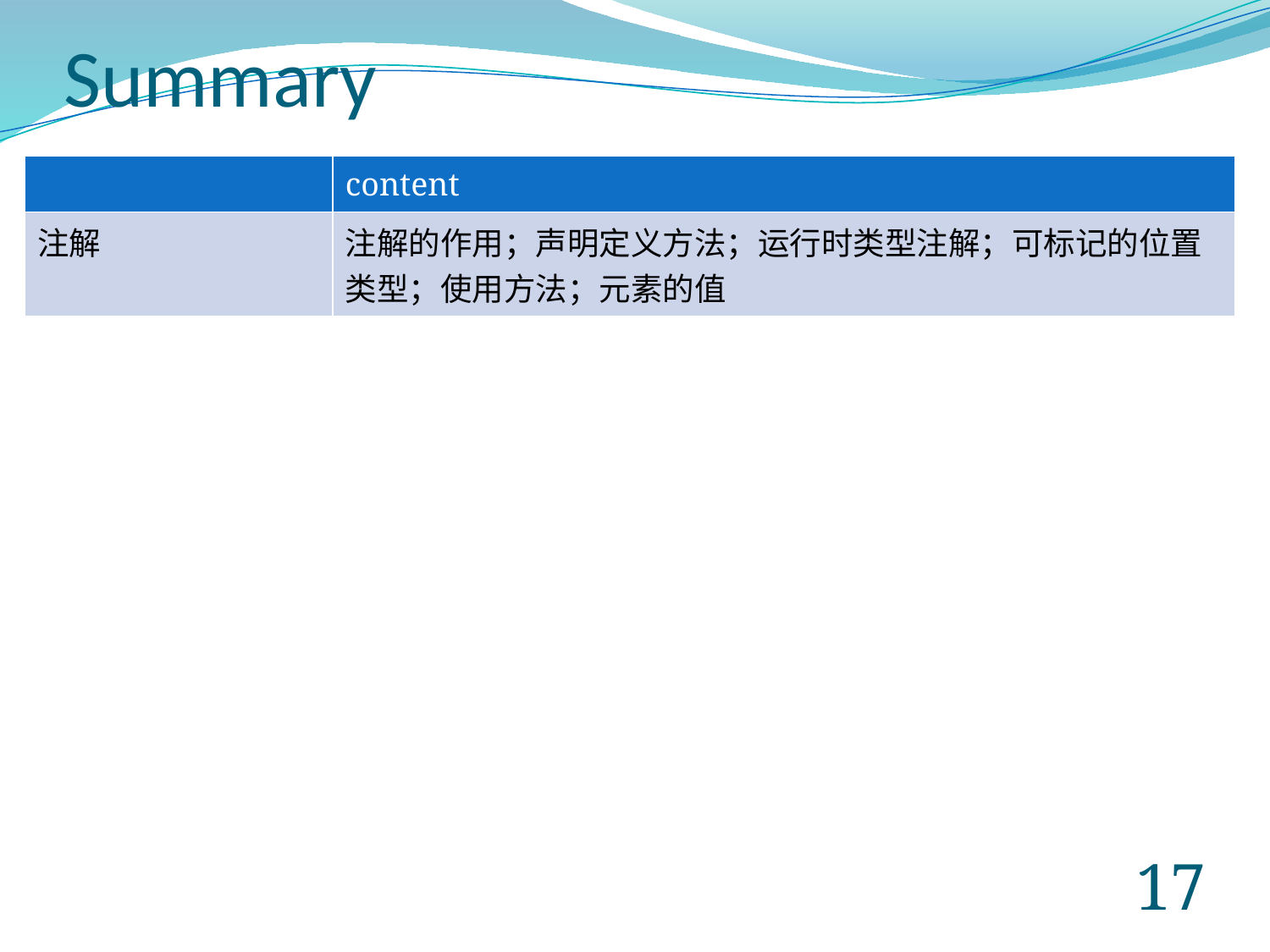

# Summary
|  | content |
| --- | --- |
| 注解 | 注解的作用；声明定义方法；运行时类型注解；可标记的位置类型；使用方法；元素的值 |
17